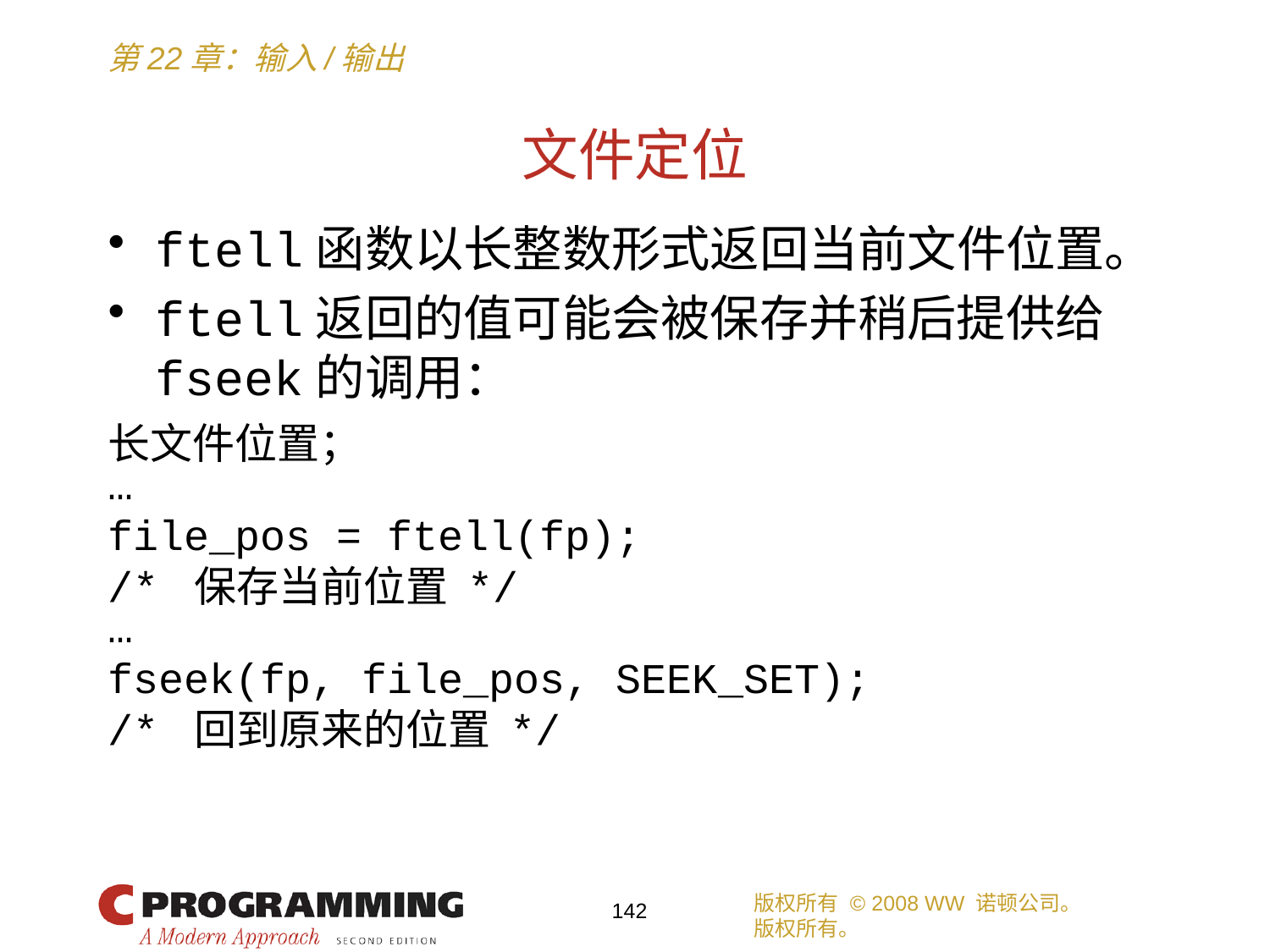

# 文件定位
ftell函数以长整数形式返回当前文件位置。
ftell返回的值可能会被保存并稍后提供给fseek的调用：
长文件位置；
…
file_pos = ftell(fp);
/* 保存当前位置 */
…
fseek(fp, file_pos, SEEK_SET);
/* 回到原来的位置 */
版权所有 © 2008 WW 诺顿公司。
版权所有。
142